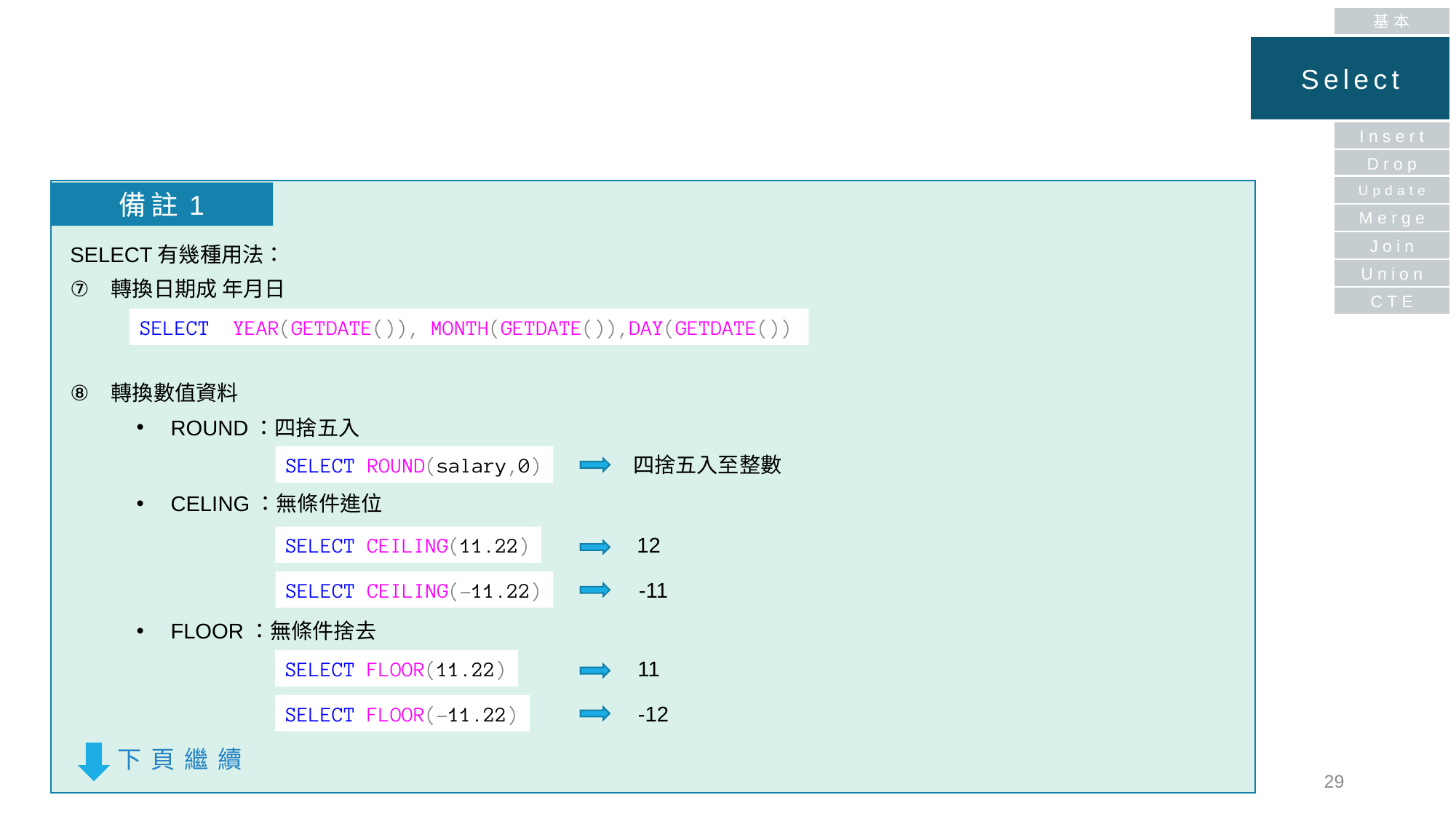

基本
Select
Insert
Drop
Update

備註1
Merge
Join
SELECT有幾種用法：
轉換日期成 年月日

轉換數值資料
Union
CTE
SELECT  YEAR(GETDATE()), MONTH(GETDATE()),DAY(GETDATE())
ROUND：四捨五入

CELING：無條件進位

FLOOR：無條件捨去
SELECT ROUND(salary,0)
四捨五入至整數

SELECT CEILING(11.22)
12

-11
SELECT CEILING(-11.22)

SELECT FLOOR(11.22)
11

-12
SELECT FLOOR(-11.22)

下頁繼續

29